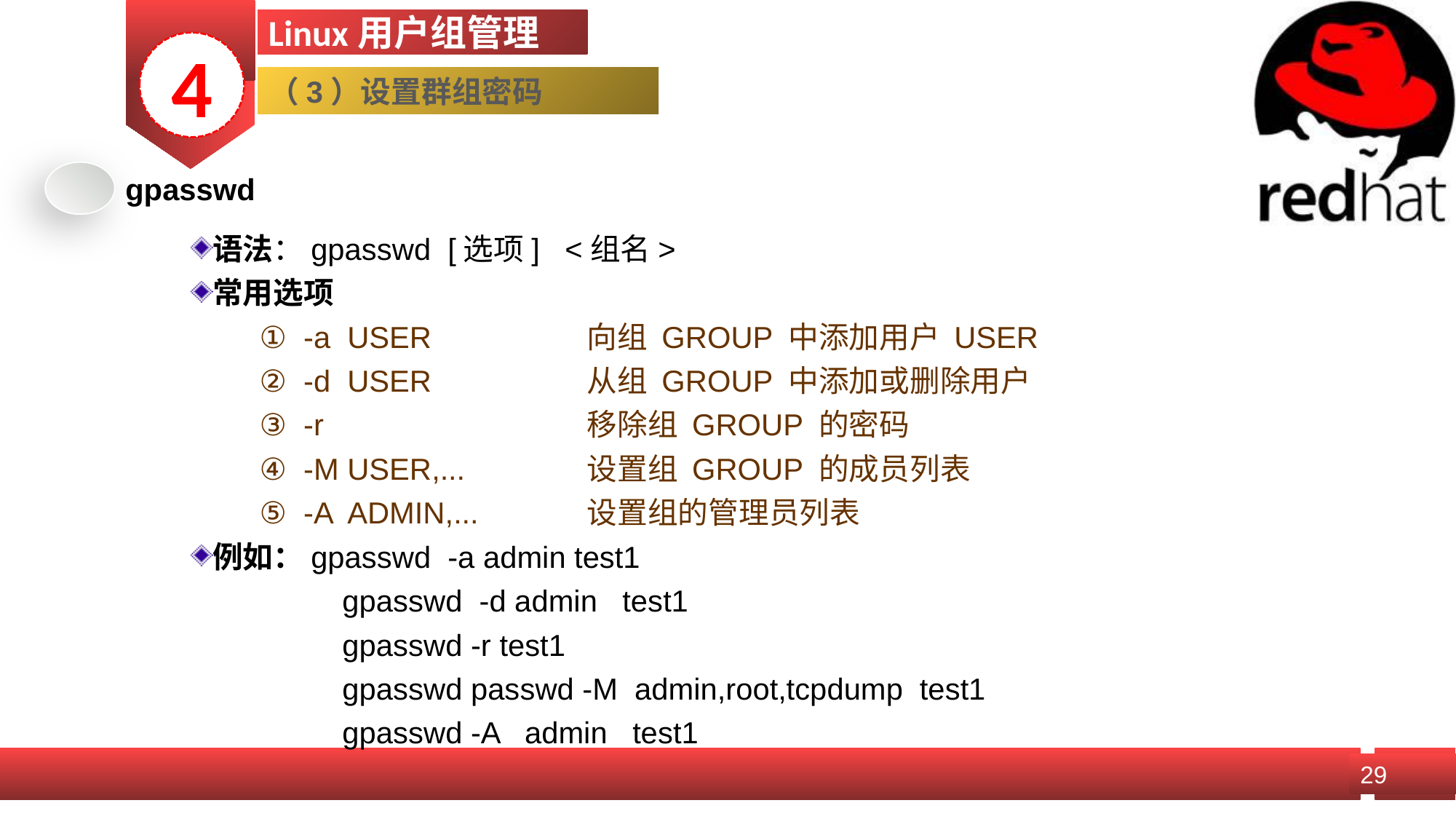

Linux用户组管理
4
（3）设置群组密码

gpasswd
语法：gpasswd  [选项]   <组名>
常用选项
  -a  USER		向组 GROUP 中添加用户 USER
  -d  USER		从组 GROUP 中添加或删除用户
  -r 			移除组 GROUP 的密码
  -M USER,...       	设置组 GROUP 的成员列表
  -A  ADMIN,...	设置组的管理员列表
例如：gpasswd  -a admin test1
	     gpasswd  -d admin   test1
	     gpasswd -r test1
	     gpasswd passwd -M  admin,root,tcpdump  test1
	     gpasswd -A   admin   test1